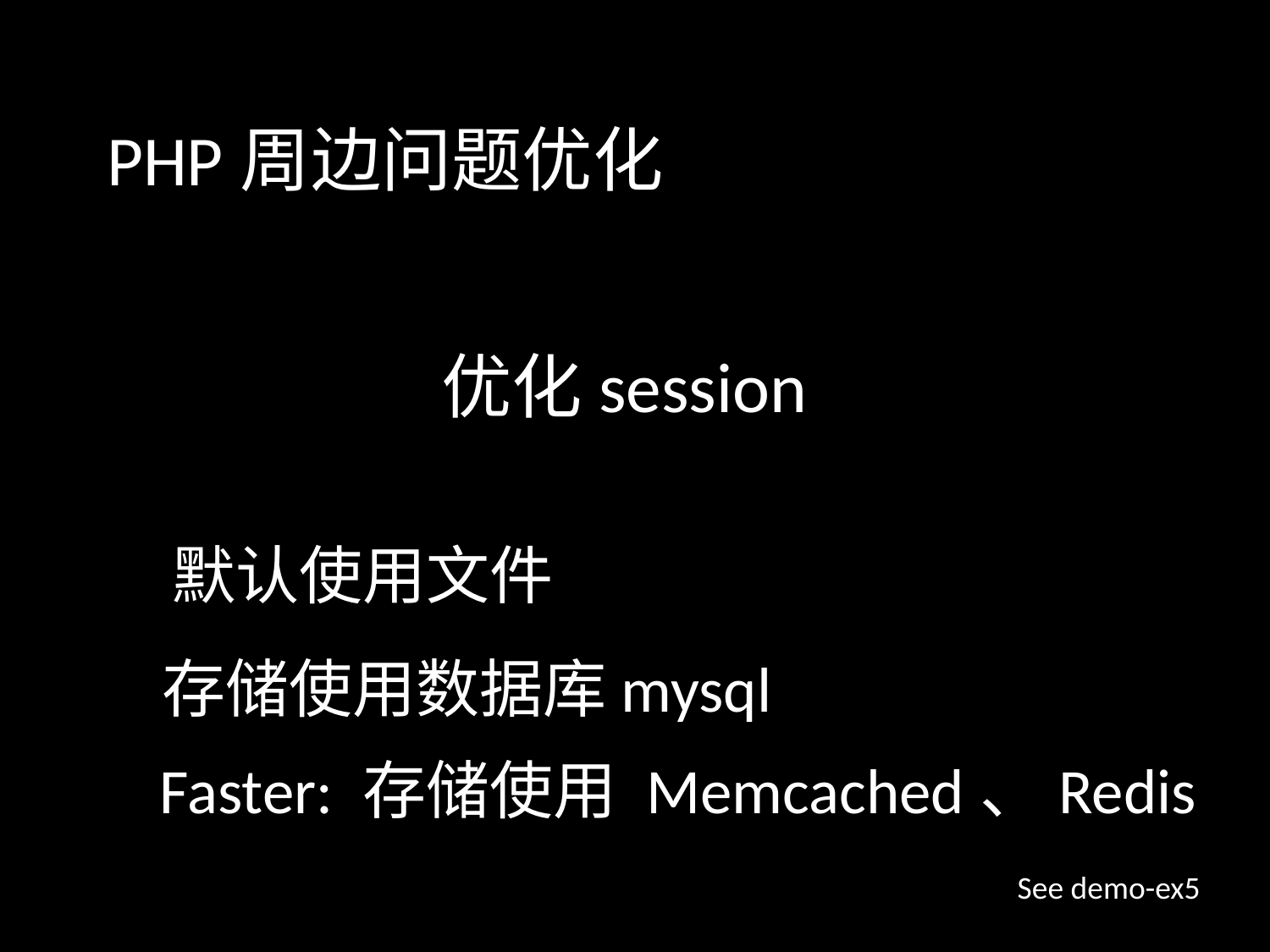

PHP周边问题优化
优化session
默认使用文件
存储使用数据库mysql
Faster: 存储使用 Memcached、Redis
See demo-ex5